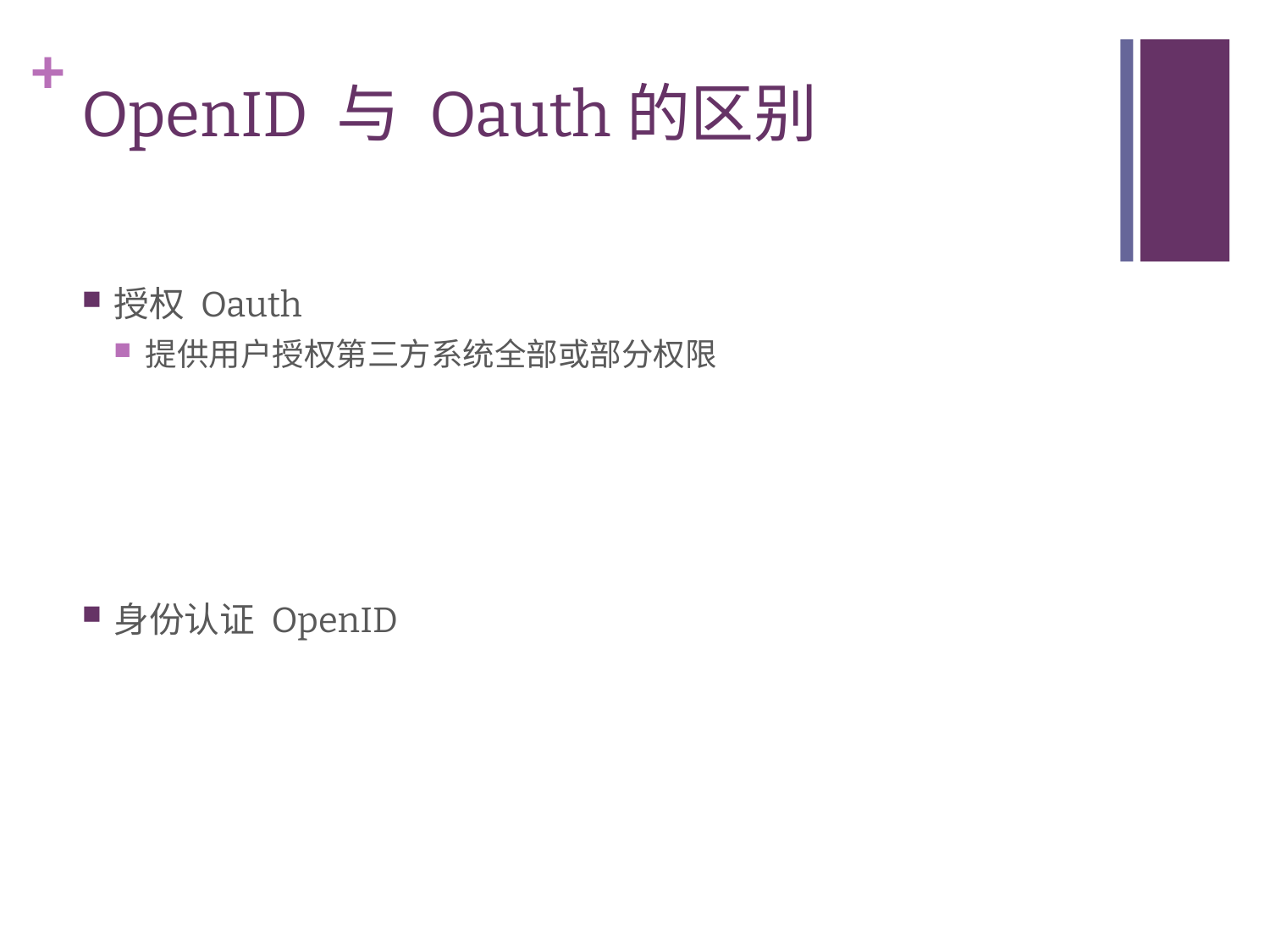

# OpenID 与 Oauth的区别
授权 Oauth
提供用户授权第三方系统全部或部分权限

身份认证 OpenID